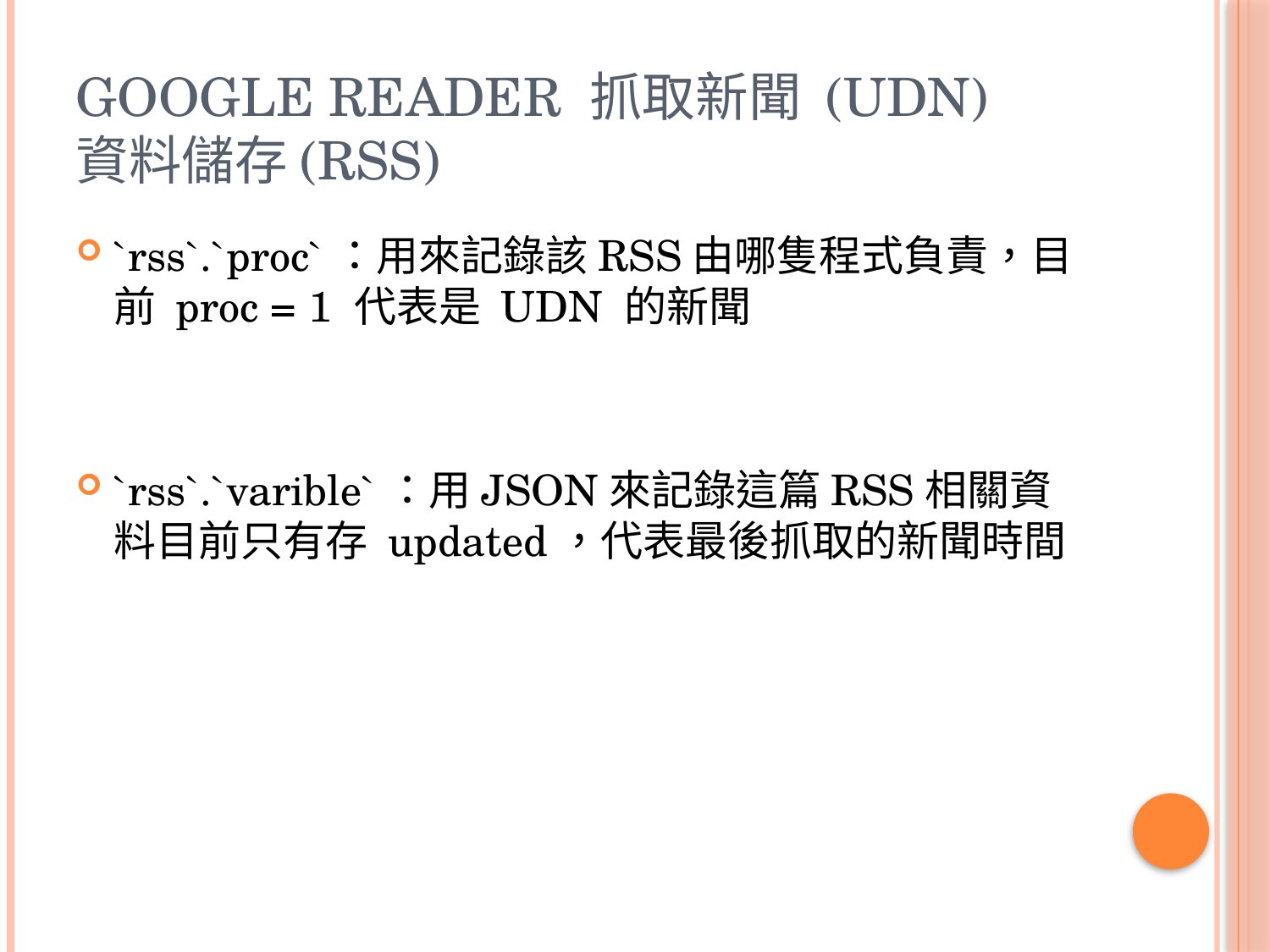

# Google Reader 抓取新聞 (UDN) 資料儲存(RSS)
`rss`.`proc`：用來記錄該RSS由哪隻程式負責，目前 proc = 1 代表是 UDN 的新聞

`rss`.`varible`：用JSON來記錄這篇RSS相關資料目前只有存 updated，代表最後抓取的新聞時間